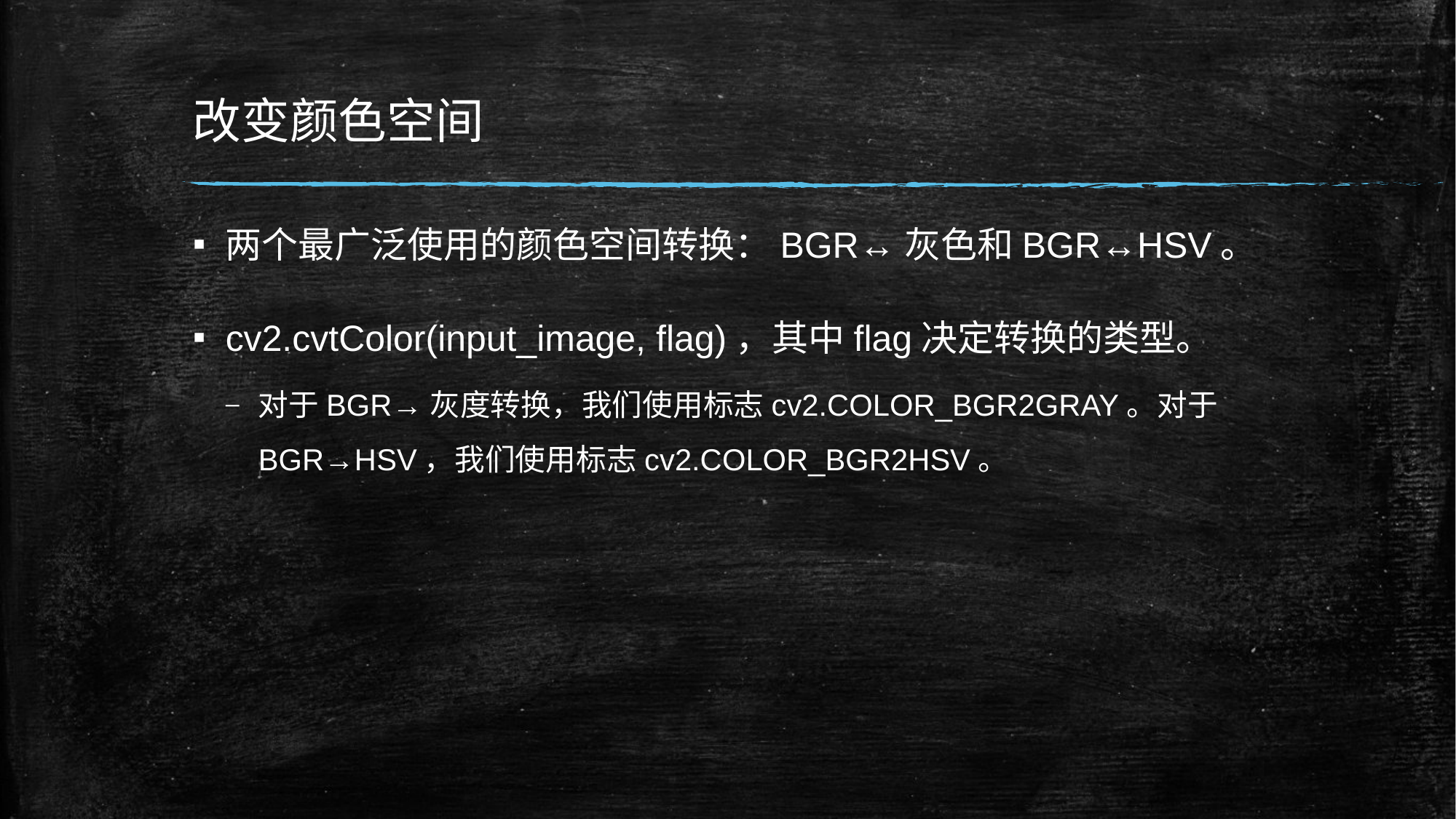

# 改变颜色空间
两个最广泛使用的颜色空间转换：BGR↔灰色和BGR↔HSV。
cv2.cvtColor(input_image, flag)，其中flag决定转换的类型。
对于BGR→灰度转换，我们使用标志cv2.COLOR_BGR2GRAY。对于BGR→HSV，我们使用标志cv2.COLOR_BGR2HSV。